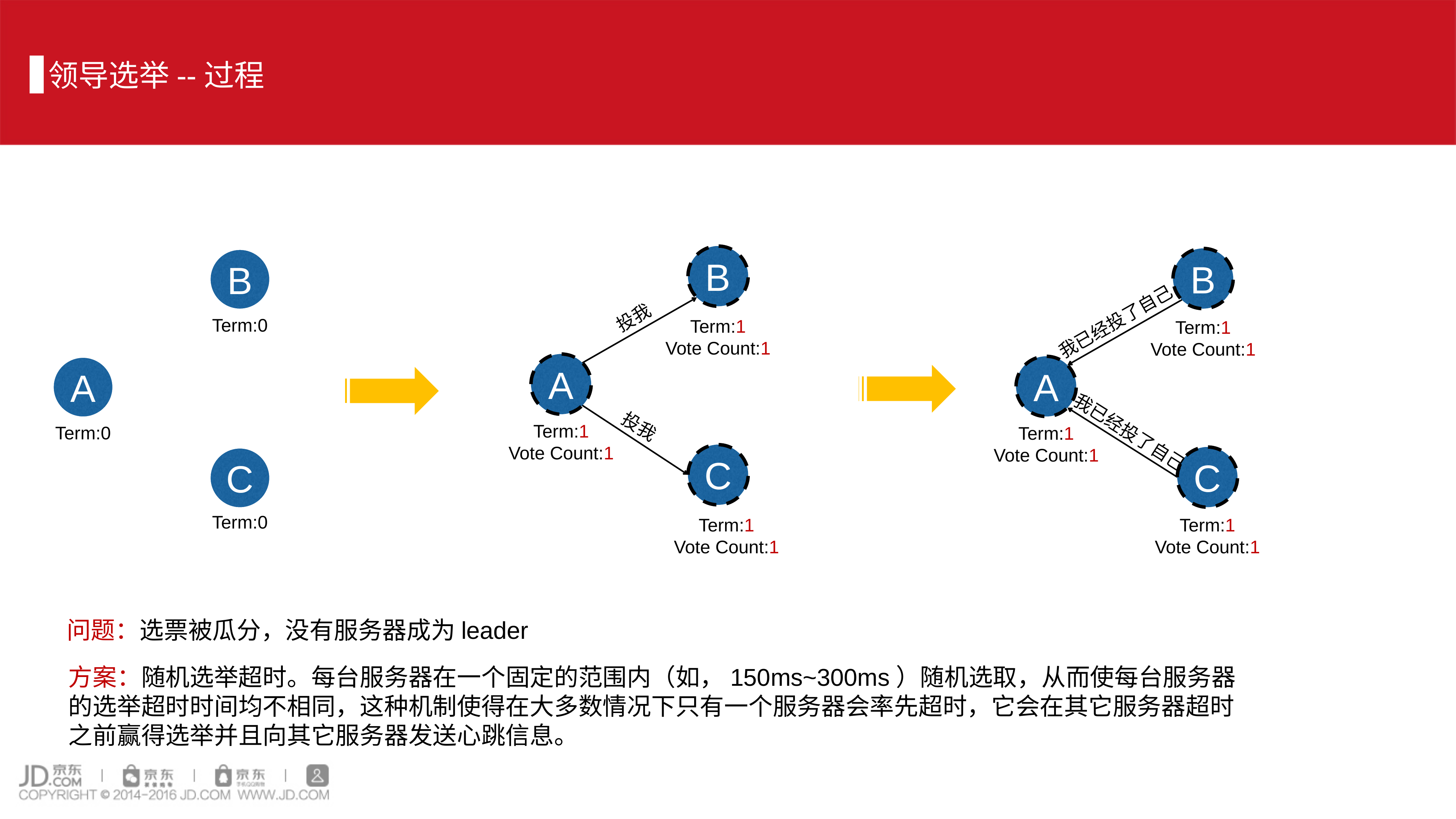

领导选举--过程

B
B
B
投我
我已经投了自己
Term:0
Term:1
Vote Count:1
Term:1
Vote Count:1

A
A
A

投我
Term:1
Vote Count:1
我已经投了自己
Term:0
Term:1
Vote Count:1

C
C
C
Term:0
Term:1
Vote Count:1
Term:1
Vote Count:1
问题：选票被瓜分，没有服务器成为leader
方案：随机选举超时。每台服务器在一个固定的范围内（如，150ms~300ms）随机选取，从而使每台服务器的选举超时时间均不相同，这种机制使得在大多数情况下只有一个服务器会率先超时，它会在其它服务器超时之前赢得选举并且向其它服务器发送心跳信息。